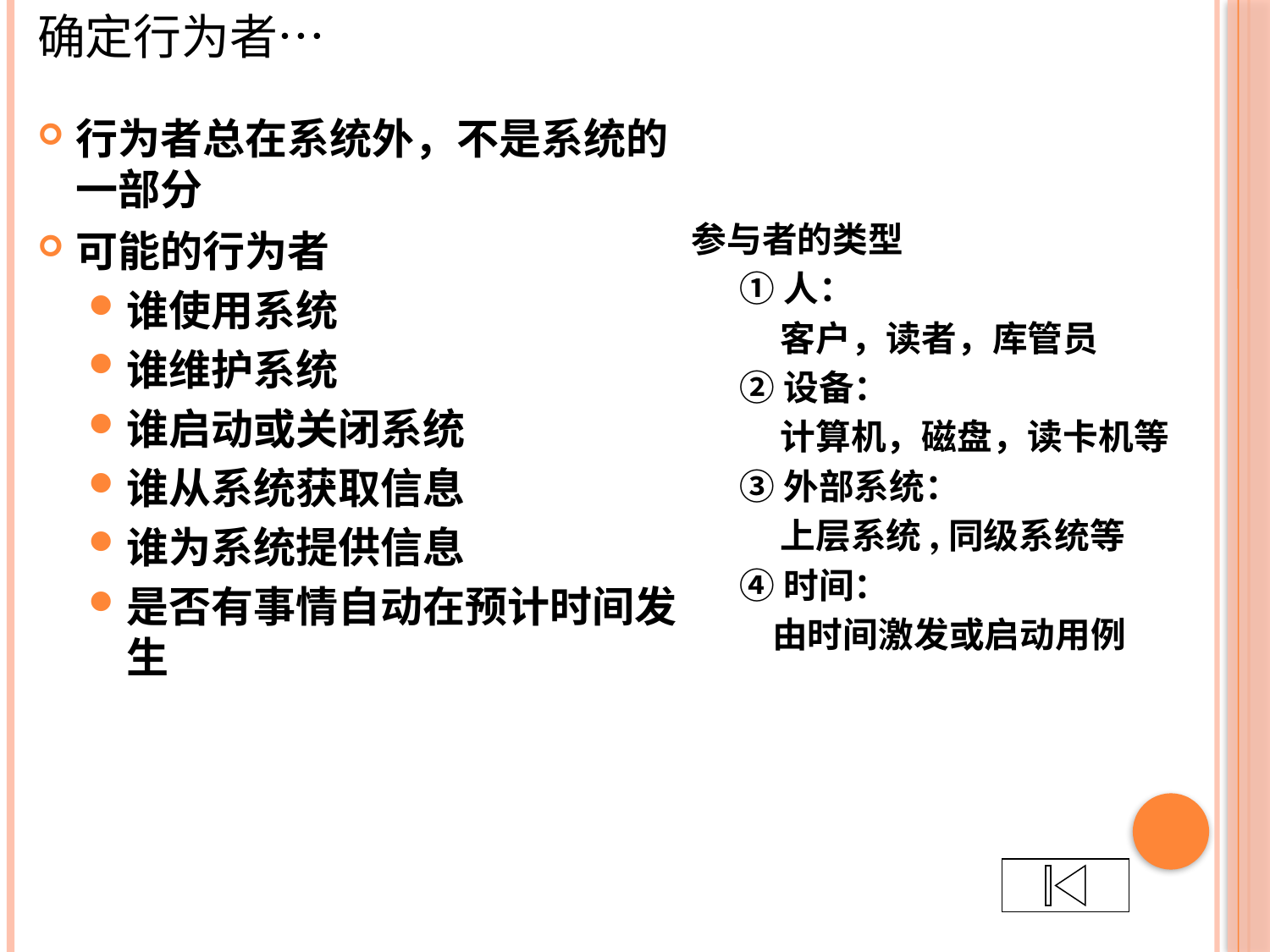

# 确定行为者…
行为者总在系统外，不是系统的一部分
可能的行为者
谁使用系统
谁维护系统
谁启动或关闭系统
谁从系统获取信息
谁为系统提供信息
是否有事情自动在预计时间发生
参与者的类型
      ①人：
          客户，读者，库管员
      ②设备：
          计算机，磁盘，读卡机等
      ③外部系统：
          上层系统,同级系统等
      ④时间：
         由时间激发或启动用例